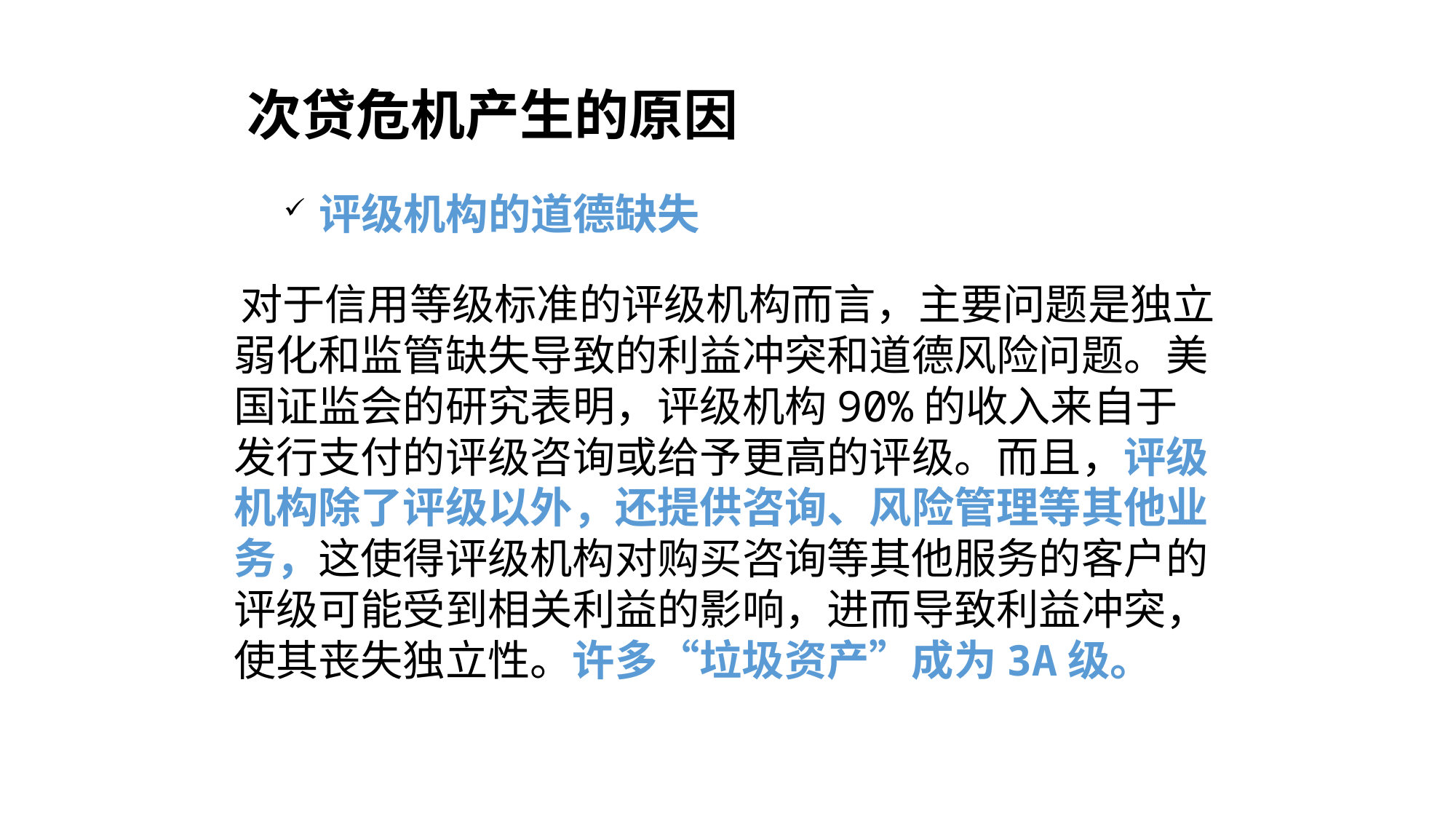

次贷危机产生的原因
 评级机构的道德缺失
      对于信用等级标准的评级机构而言，主要问题是独立弱化和监管缺失导致的利益冲突和道德风险问题。美国证监会的研究表明，评级机构90%的收入来自于发行支付的评级咨询或给予更高的评级。而且，评级机构除了评级以外，还提供咨询、风险管理等其他业务，这使得评级机构对购买咨询等其他服务的客户的评级可能受到相关利益的影响，进而导致利益冲突，使其丧失独立性。许多“垃圾资产”成为3A级。